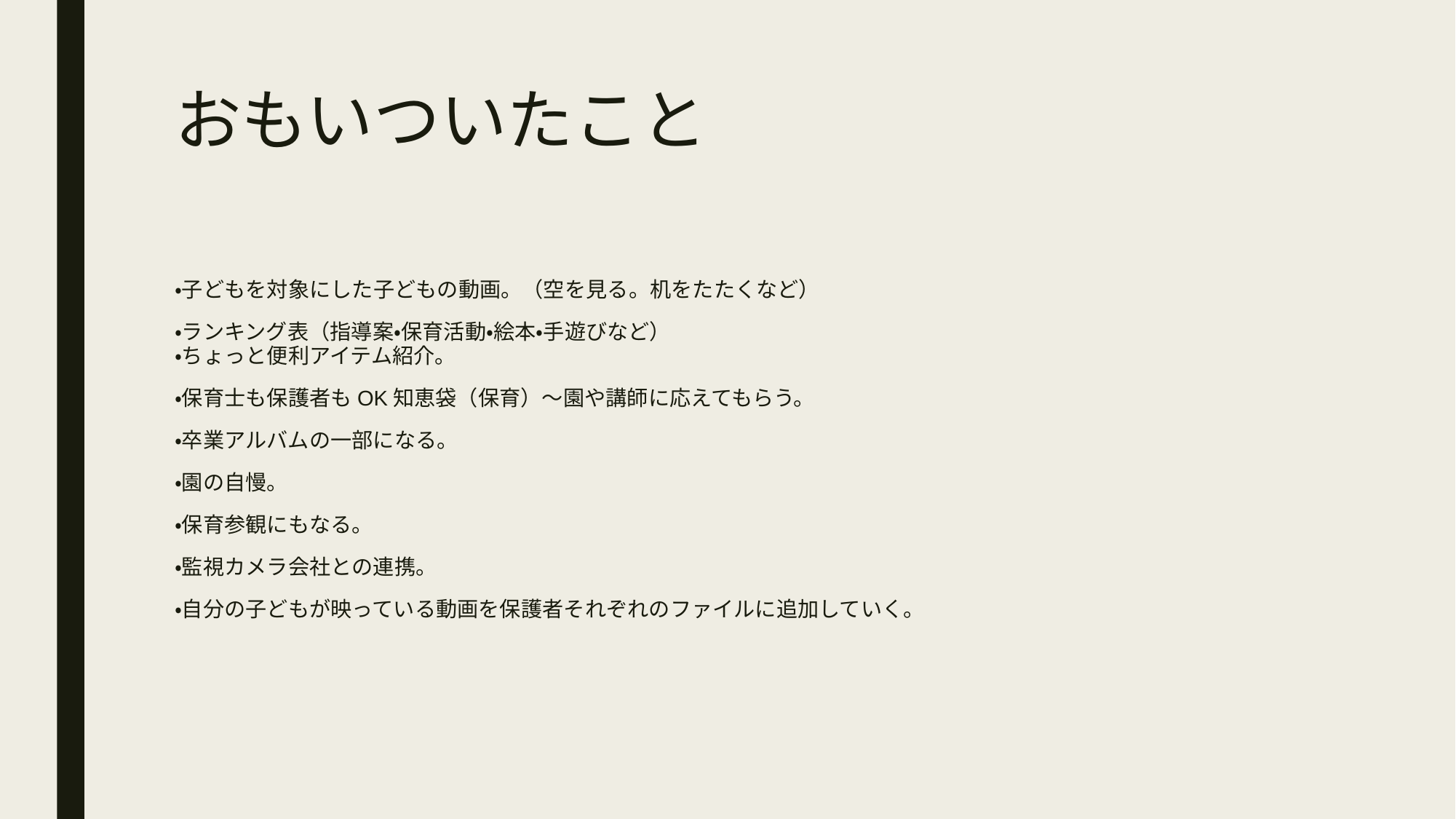

# おもいついたこと
・子どもを対象にした子どもの動画。（空を見る。机をたたくなど）
・ランキング表（指導案・保育活動・絵本・手遊びなど）
・ちょっと便利アイテム紹介。
・保育士も保護者もOK知恵袋（保育）～園や講師に応えてもらう。
・卒業アルバムの一部になる。
・園の自慢。
・保育参観にもなる。
・監視カメラ会社との連携。
・自分の子どもが映っている動画を保護者それぞれのファイルに追加していく。